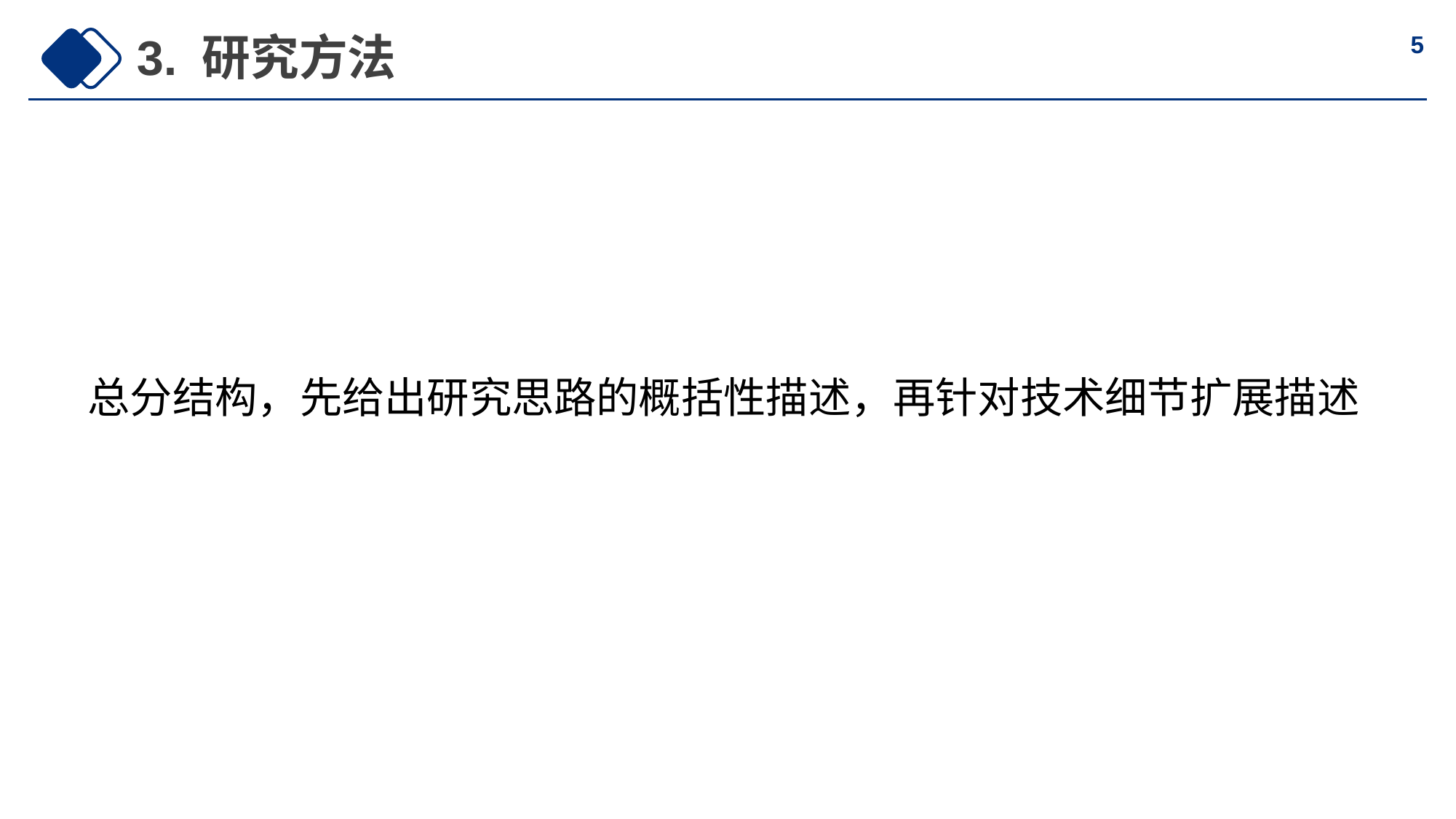

3. 研究方法

5
总分结构，先给出研究思路的概括性描述，再针对技术细节扩展描述